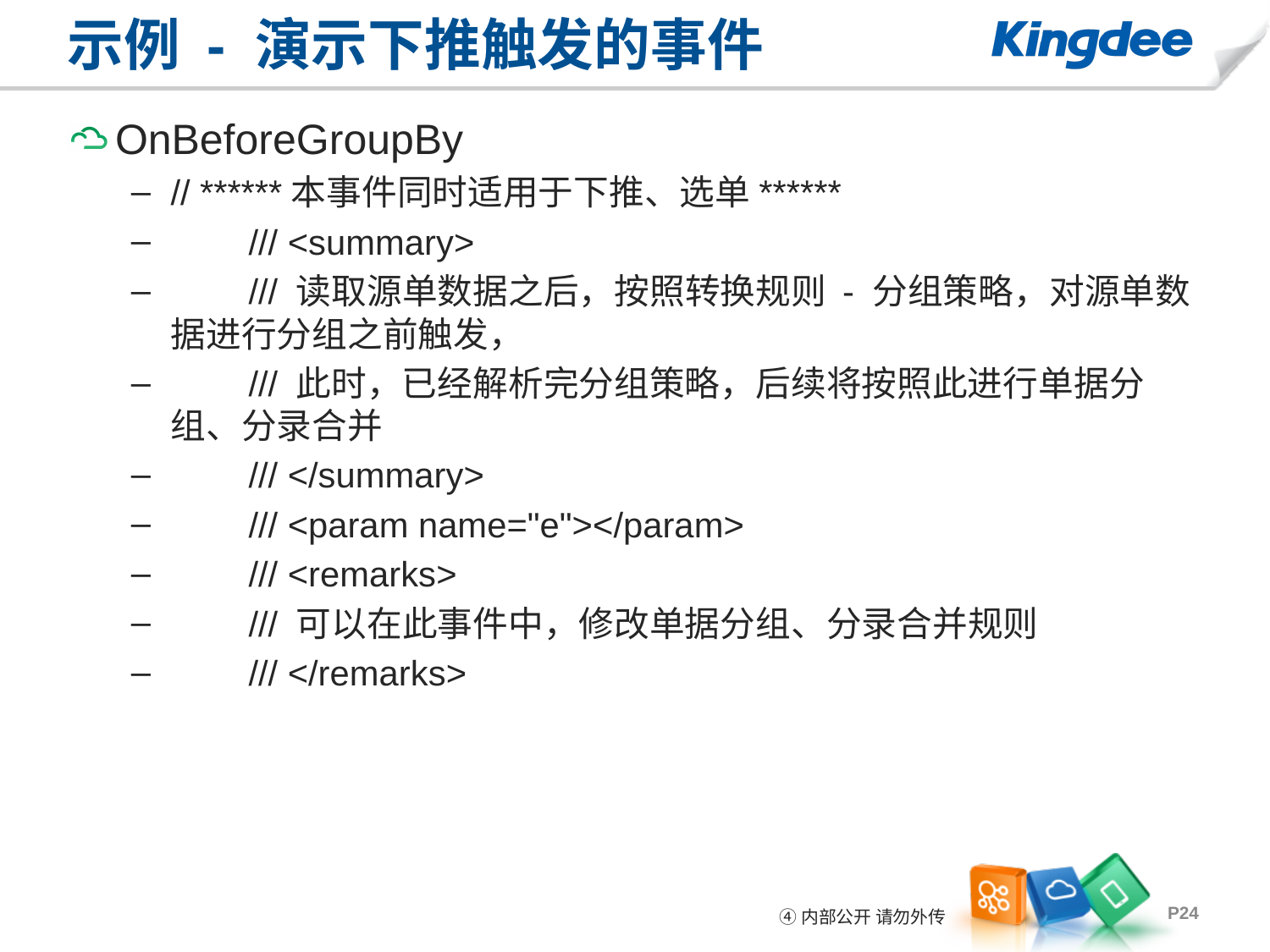

# 示例 - 演示下推触发的事件
OnBeforeGroupBy
// ******本事件同时适用于下推、选单******
        /// <summary>
        /// 读取源单数据之后，按照转换规则 - 分组策略，对源单数据进行分组之前触发，
        /// 此时，已经解析完分组策略，后续将按照此进行单据分组、分录合并
        /// </summary>
        /// <param name="e"></param>
        /// <remarks>
        /// 可以在此事件中，修改单据分组、分录合并规则
        /// </remarks>